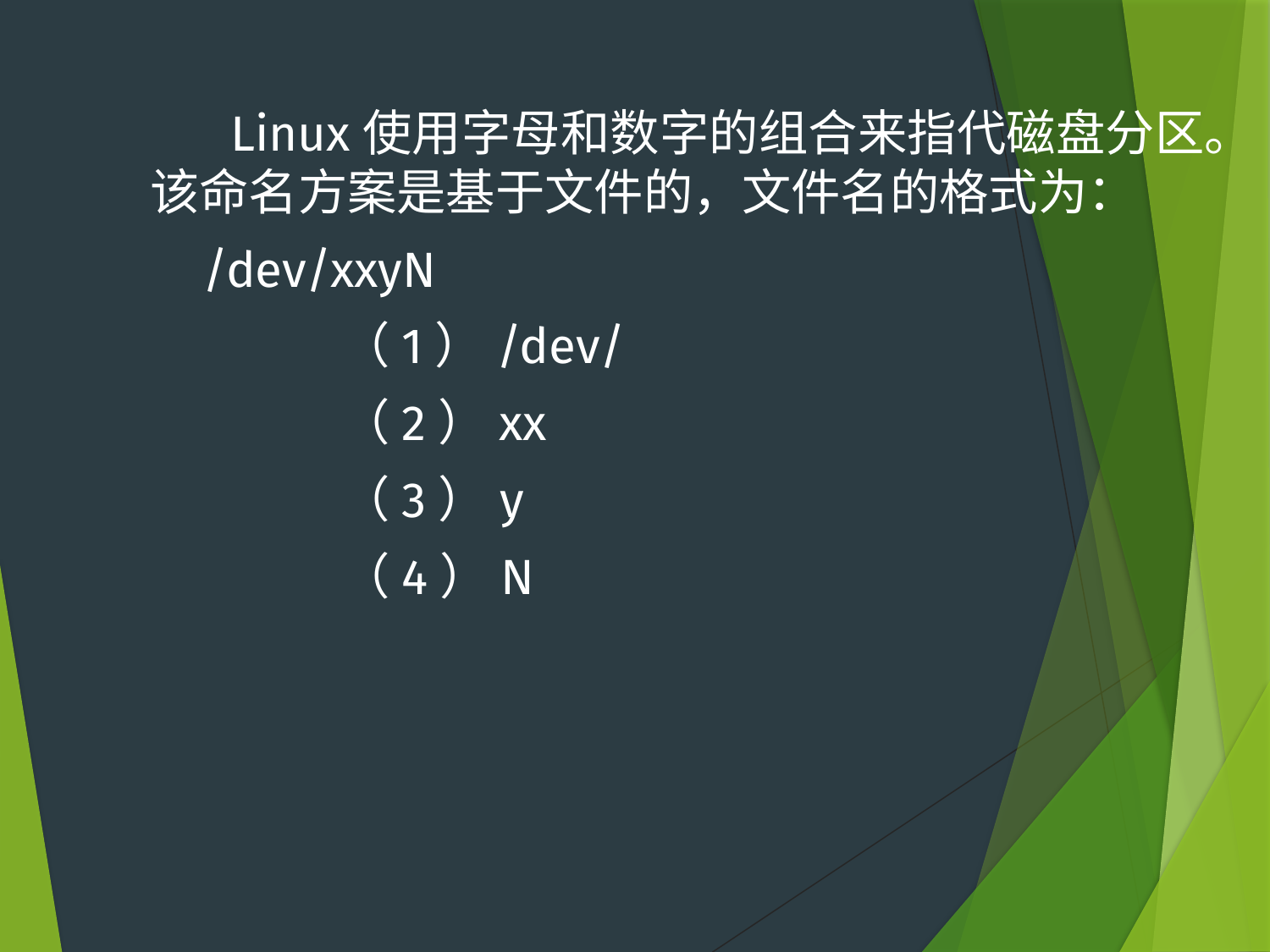

Linux使用字母和数字的组合来指代磁盘分区。该命名方案是基于文件的，文件名的格式为：
    /dev/xxyN
（1）/dev/
（2）xx
（3）y
（4）N